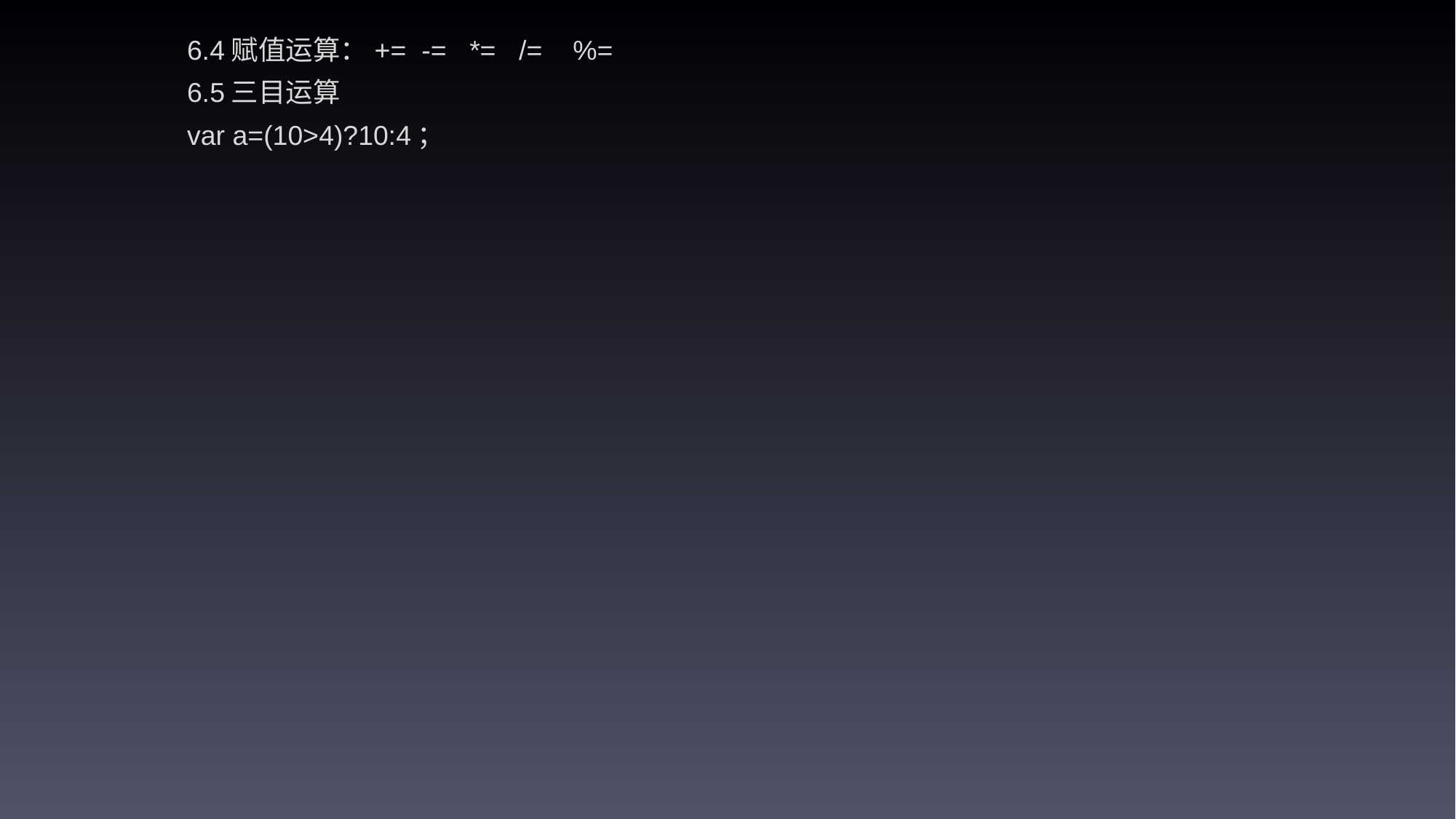

6.4赋值运算：+=  -=   *=   /=    %=
6.5三目运算
var a=(10>4)?10:4；